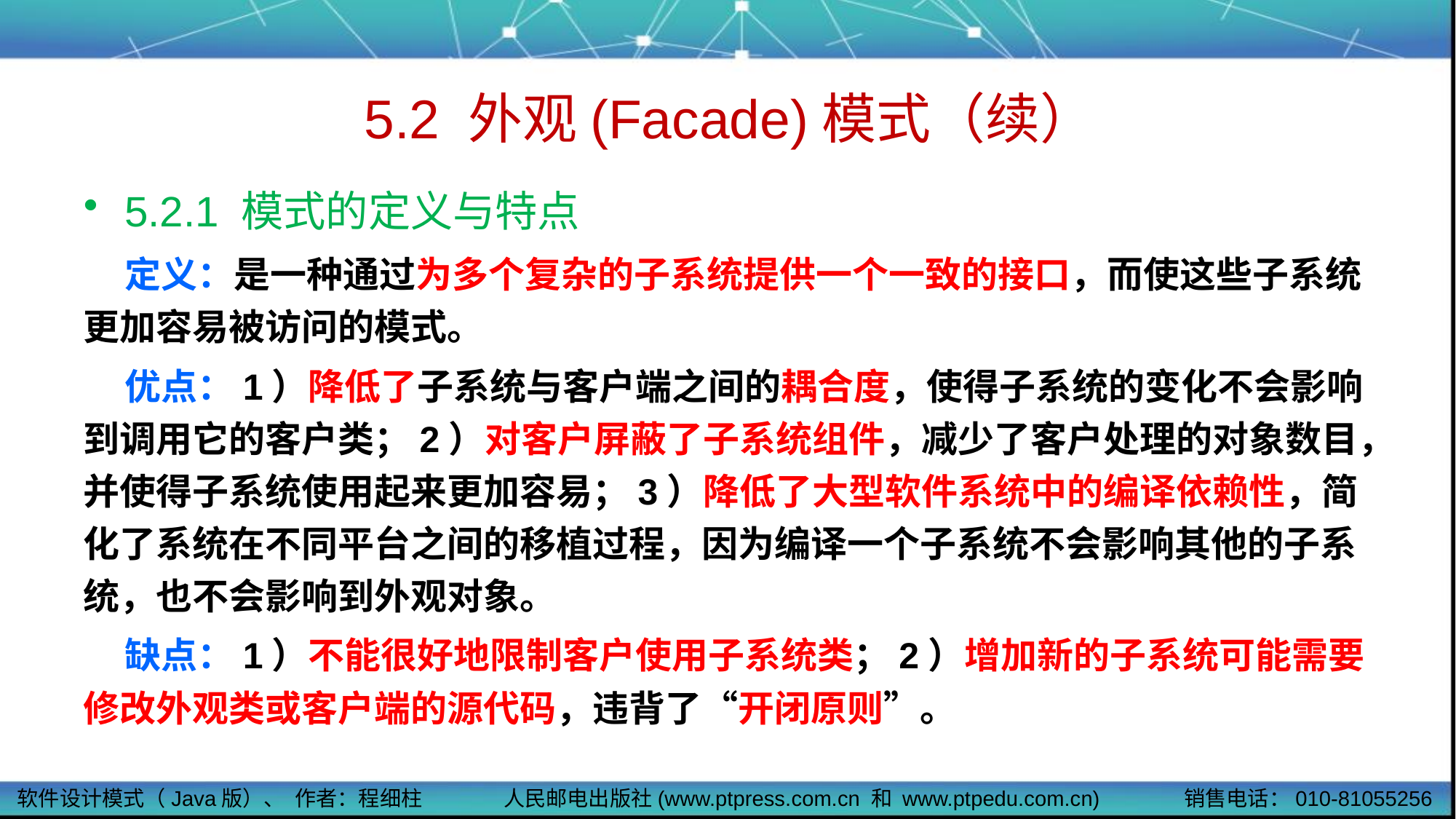

# 5.2 外观(Facade)模式（续）
5.2.1 模式的定义与特点
    定义：是一种通过为多个复杂的子系统提供一个一致的接口，而使这些子系统更加容易被访问的模式。
    优点：1）降低了子系统与客户端之间的耦合度，使得子系统的变化不会影响到调用它的客户类；2）对客户屏蔽了子系统组件，减少了客户处理的对象数目，并使得子系统使用起来更加容易；3）降低了大型软件系统中的编译依赖性，简化了系统在不同平台之间的移植过程，因为编译一个子系统不会影响其他的子系统，也不会影响到外观对象。
    缺点：1）不能很好地限制客户使用子系统类；2）增加新的子系统可能需要修改外观类或客户端的源代码，违背了“开闭原则”。
软件设计模式（Java版）、  作者：程细柱
人民邮电出版社(www.ptpress.com.cn 和 www.ptpedu.com.cn)
销售电话：010-81055256